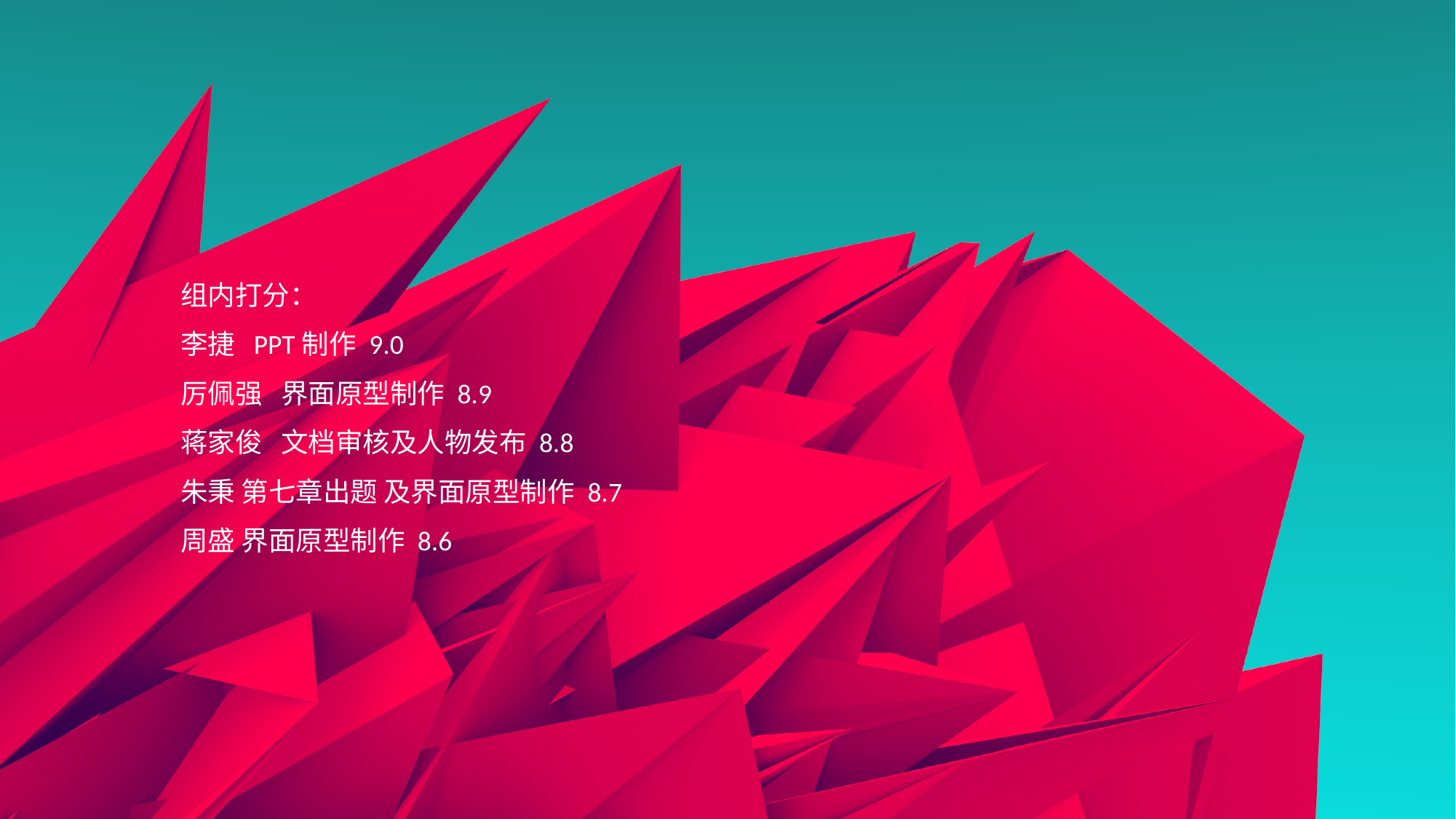

组内打分：
李捷  PPT制作 9.0
厉佩强   界面原型制作 8.9
蒋家俊   文档审核及人物发布 8.8
朱秉 第七章出题 及界面原型制作 8.7
周盛 界面原型制作 8.6